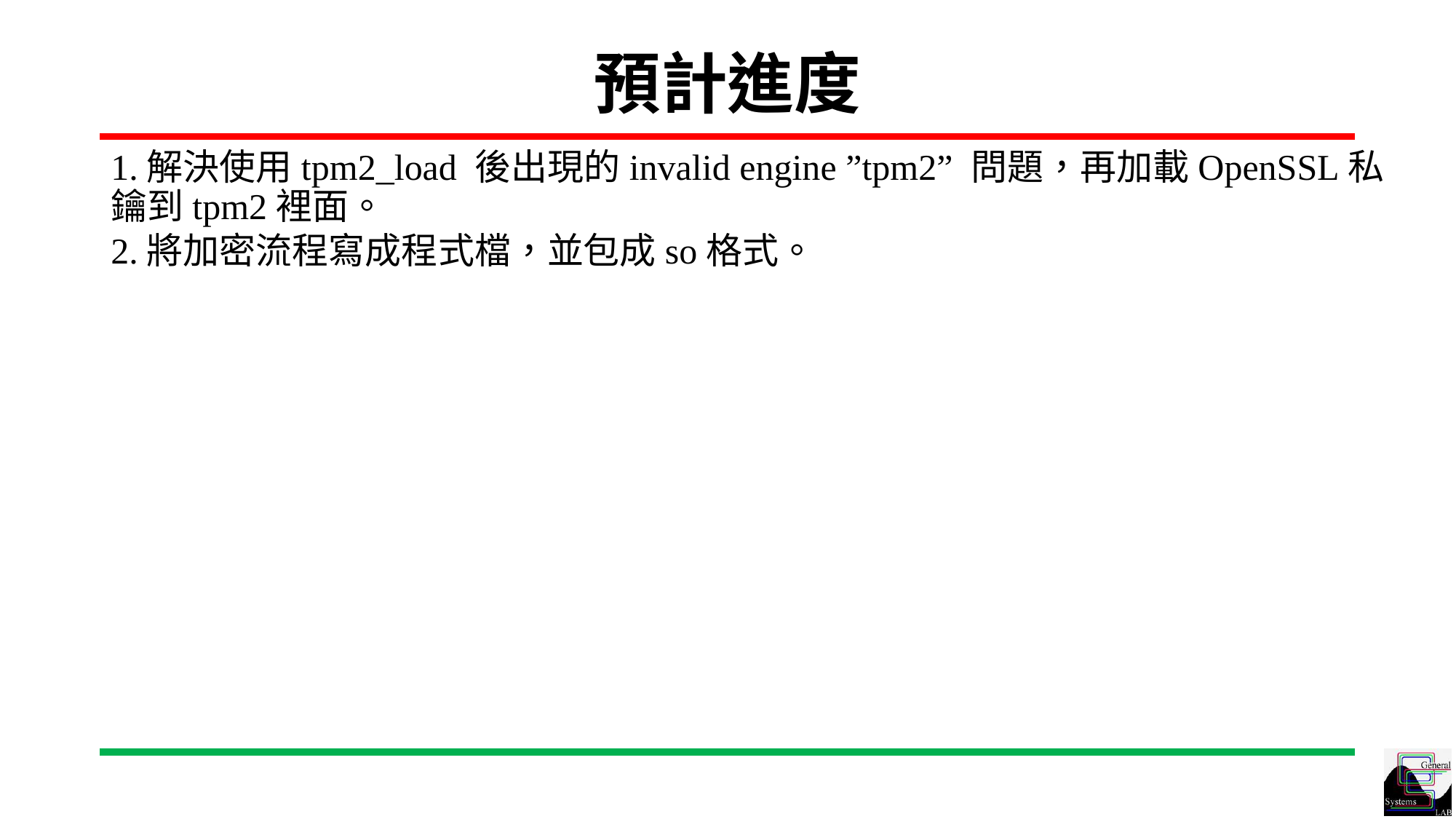

# 預計進度

1.解決使用tpm2_load 後出現的invalid engine ”tpm2” 問題，再加載OpenSSL私鑰到tpm2裡面。
2.將加密流程寫成程式檔，並包成so格式。